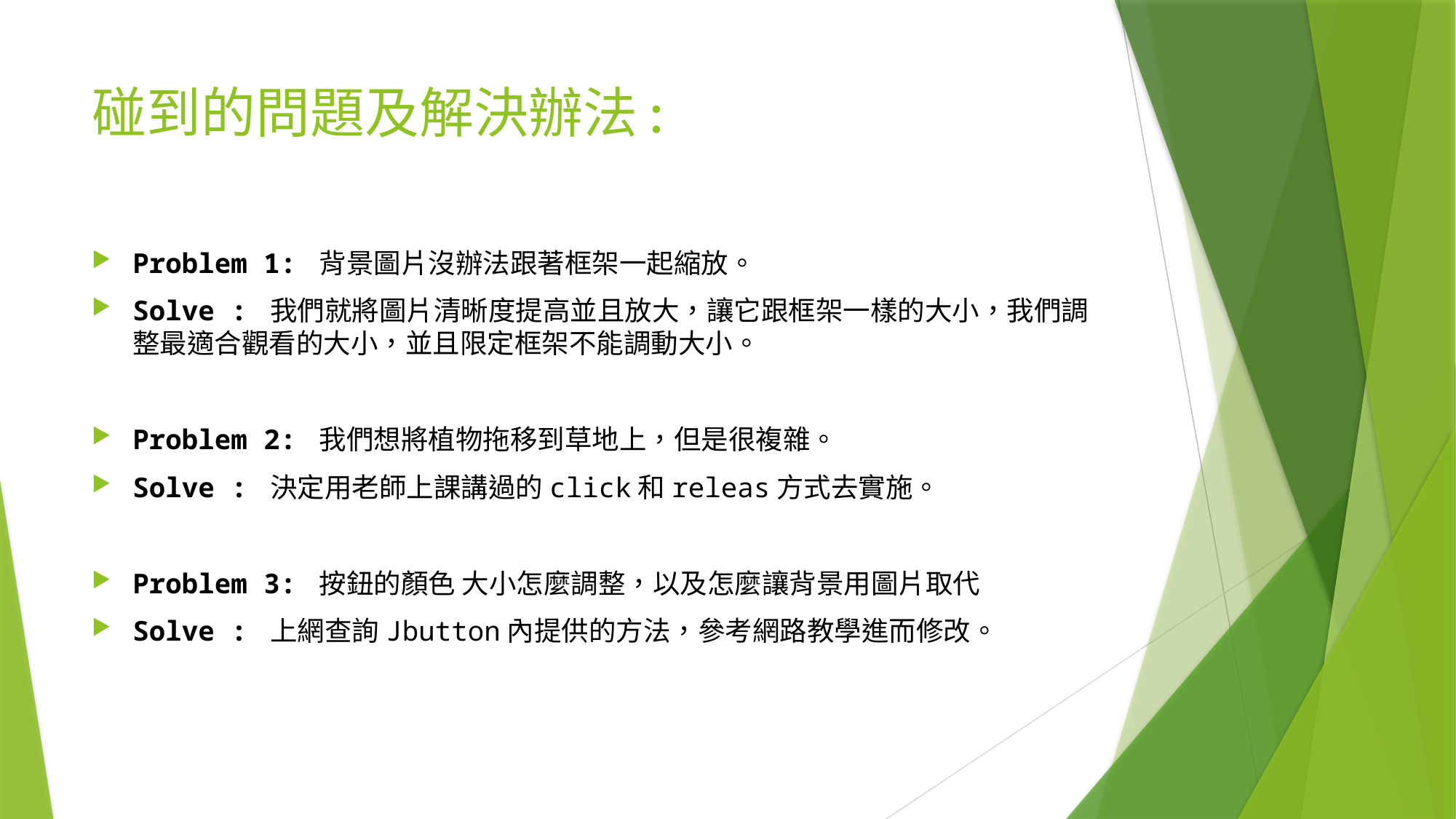

# 碰到的問題及解決辦法:
Problem 1: 背景圖片沒辦法跟著框架一起縮放。
Solve : 我們就將圖片清晰度提高並且放大，讓它跟框架一樣的大小，我們調整最適合觀看的大小，並且限定框架不能調動大小。

Problem 2: 我們想將植物拖移到草地上，但是很複雜。
Solve : 決定用老師上課講過的click和releas方式去實施。

Problem 3: 按鈕的顏色 大小怎麼調整，以及怎麼讓背景用圖片取代
Solve : 上網查詢Jbutton內提供的方法，參考網路教學進而修改。